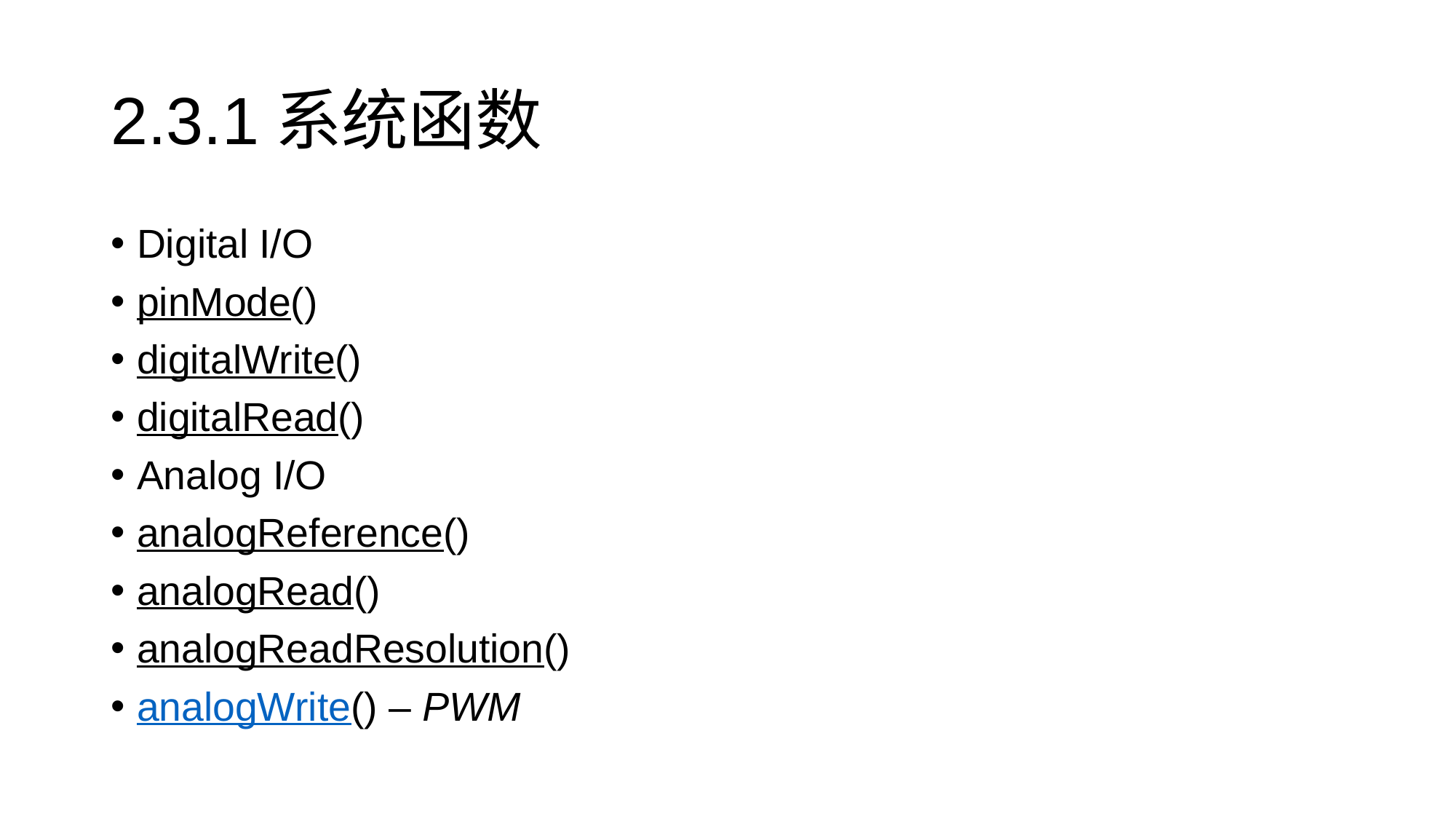

# 2.3.1系统函数
Digital I/O
pinMode()
digitalWrite()
digitalRead()
Analog I/O
analogReference()
analogRead()
analogReadResolution()
analogWrite() – PWM